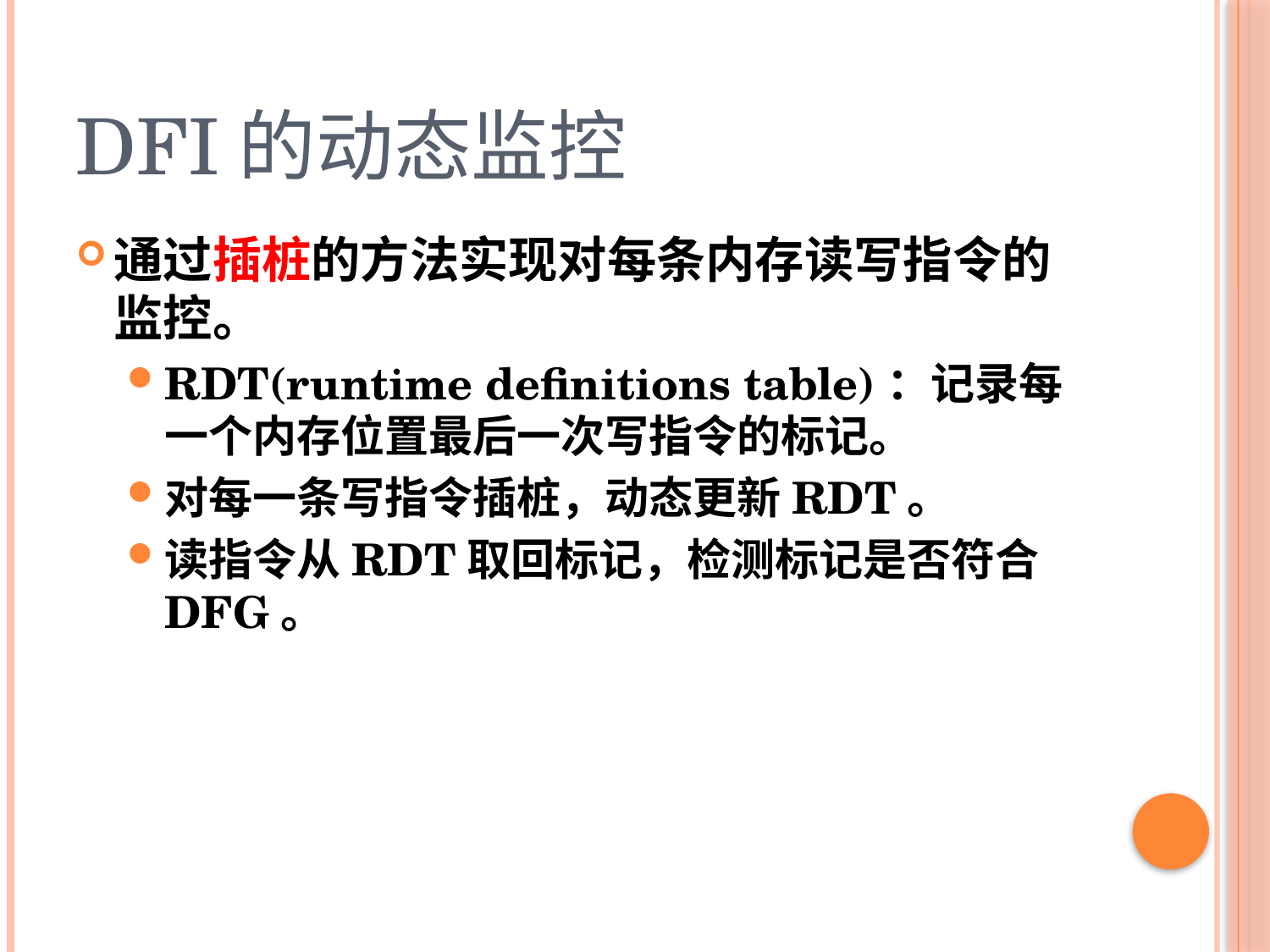

# DFI的动态监控
通过插桩的方法实现对每条内存读写指令的监控。
RDT(runtime definitions table)：记录每一个内存位置最后一次写指令的标记。
对每一条写指令插桩，动态更新RDT。
读指令从RDT取回标记，检测标记是否符合DFG。